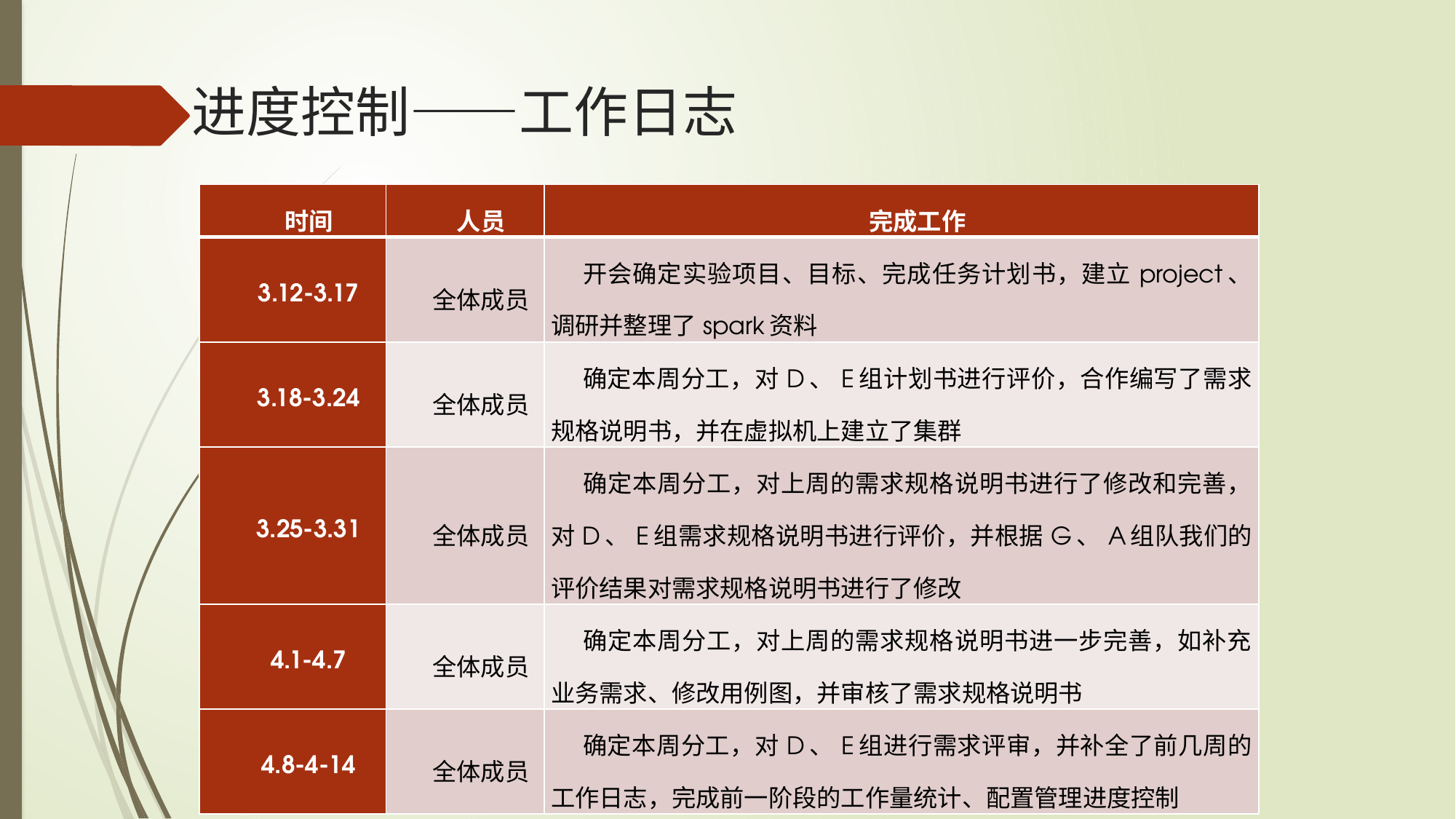

# 进度控制——工作日志
| 时间 | 人员 | 完成工作 |
| --- | --- | --- |
| 3.12-3.17 | 全体成员 | 开会确定实验项目、目标、完成任务计划书，建立project、调研并整理了spark资料 |
| 3.18-3.24 | 全体成员 | 确定本周分工，对D、E组计划书进行评价，合作编写了需求规格说明书，并在虚拟机上建立了集群 |
| 3.25-3.31 | 全体成员 | 确定本周分工，对上周的需求规格说明书进行了修改和完善，对D、E组需求规格说明书进行评价，并根据G、A组队我们的评价结果对需求规格说明书进行了修改 |
| 4.1-4.7 | 全体成员 | 确定本周分工，对上周的需求规格说明书进一步完善，如补充业务需求、修改用例图，并审核了需求规格说明书 |
| 4.8-4-14 | 全体成员 | 确定本周分工，对D、E组进行需求评审，并补全了前几周的工作日志，完成前一阶段的工作量统计、配置管理进度控制 |